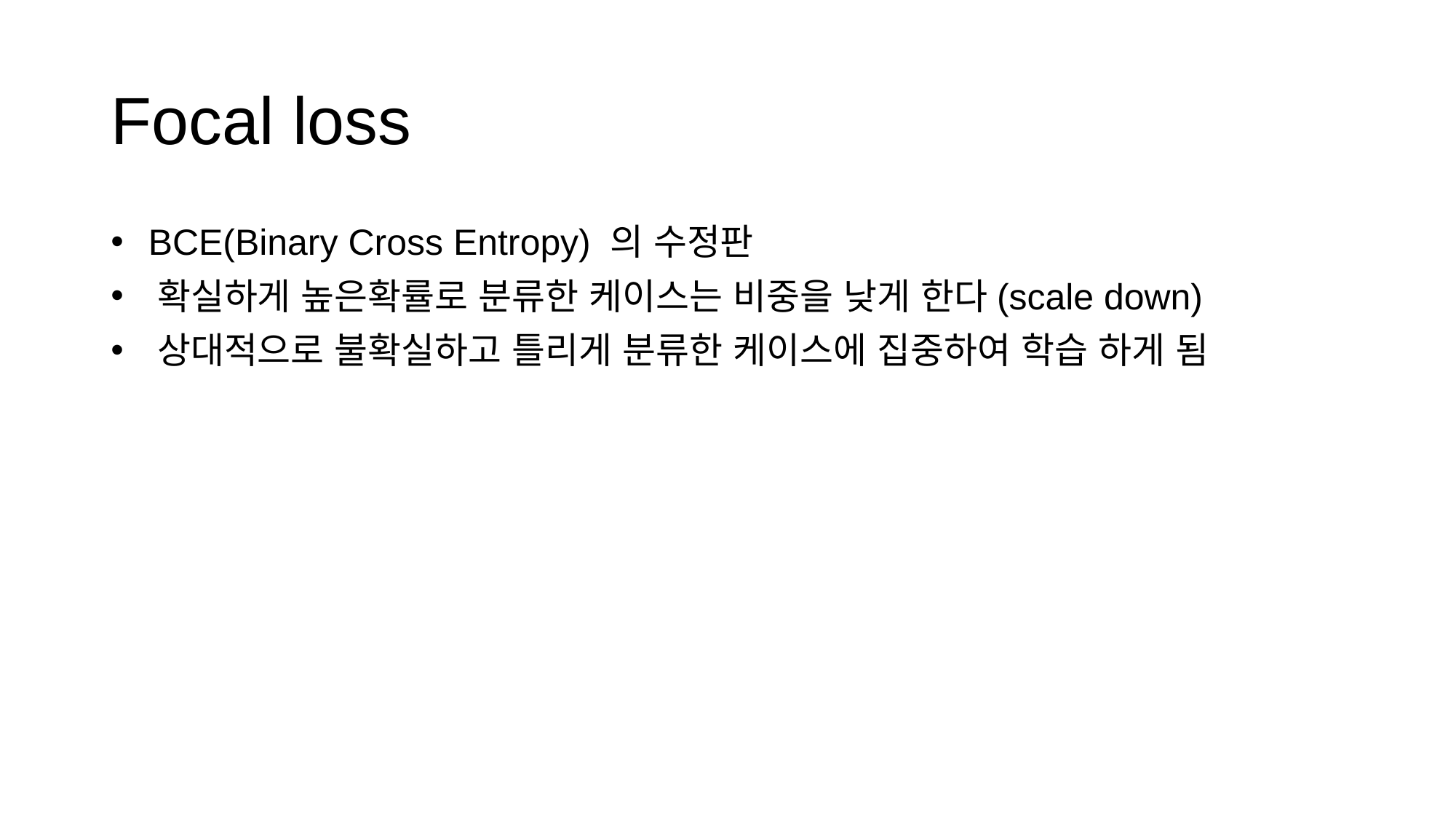

# Focal loss
 BCE(Binary Cross Entropy) 의 수정판
 확실하게 높은확률로 분류한 케이스는 비중을 낮게 한다(scale down)
 상대적으로 불확실하고 틀리게 분류한 케이스에 집중하여 학습 하게 됨